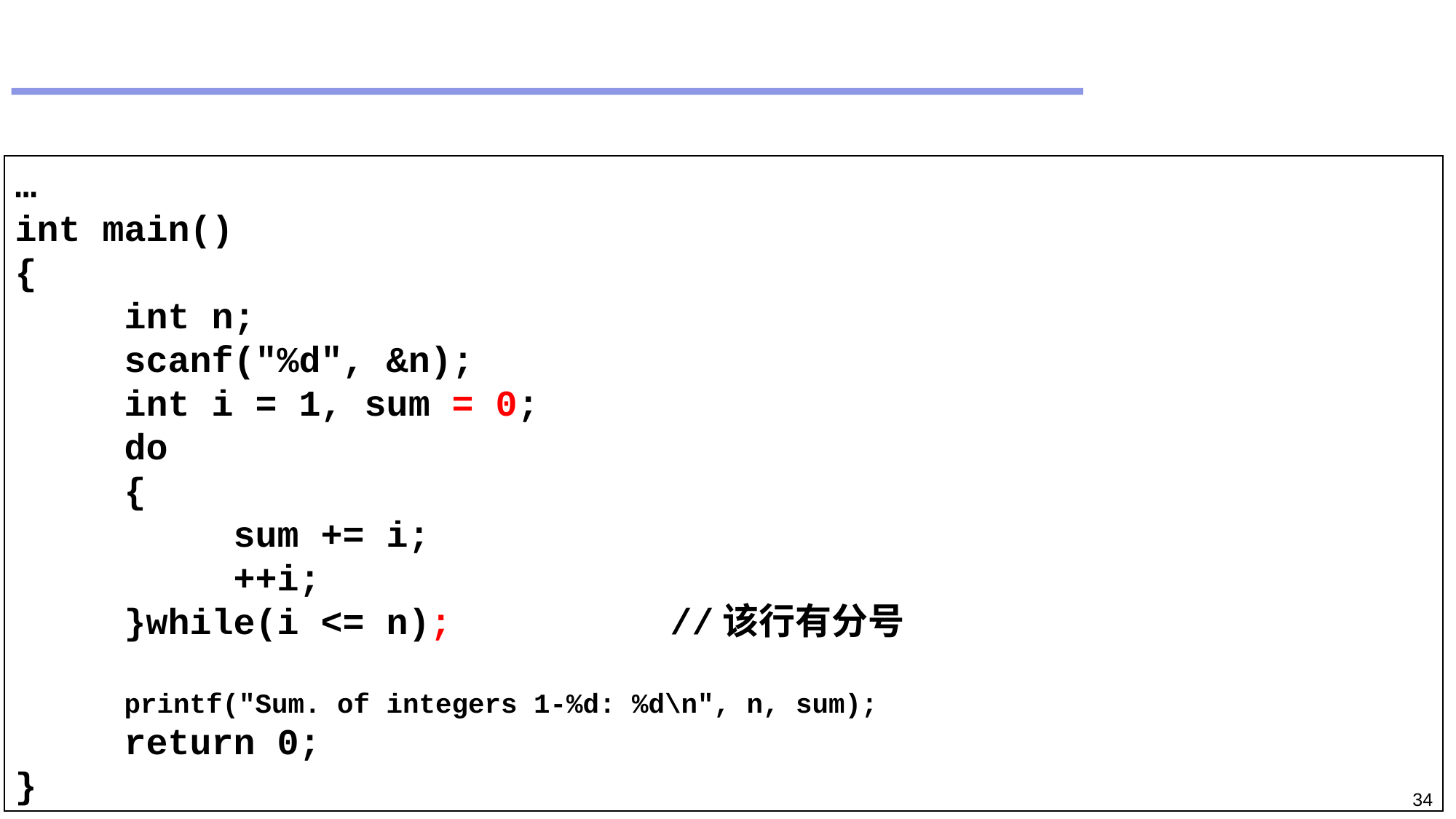

…
int main()
{
	int n;
	scanf("%d", &n);
	int i = 1, sum = 0;
	do
	{
		sum += i;
		++i;
	}while(i <= n);		//该行有分号

	printf("Sum. of integers 1-%d: %d\n", n, sum);
	return 0;
}
34